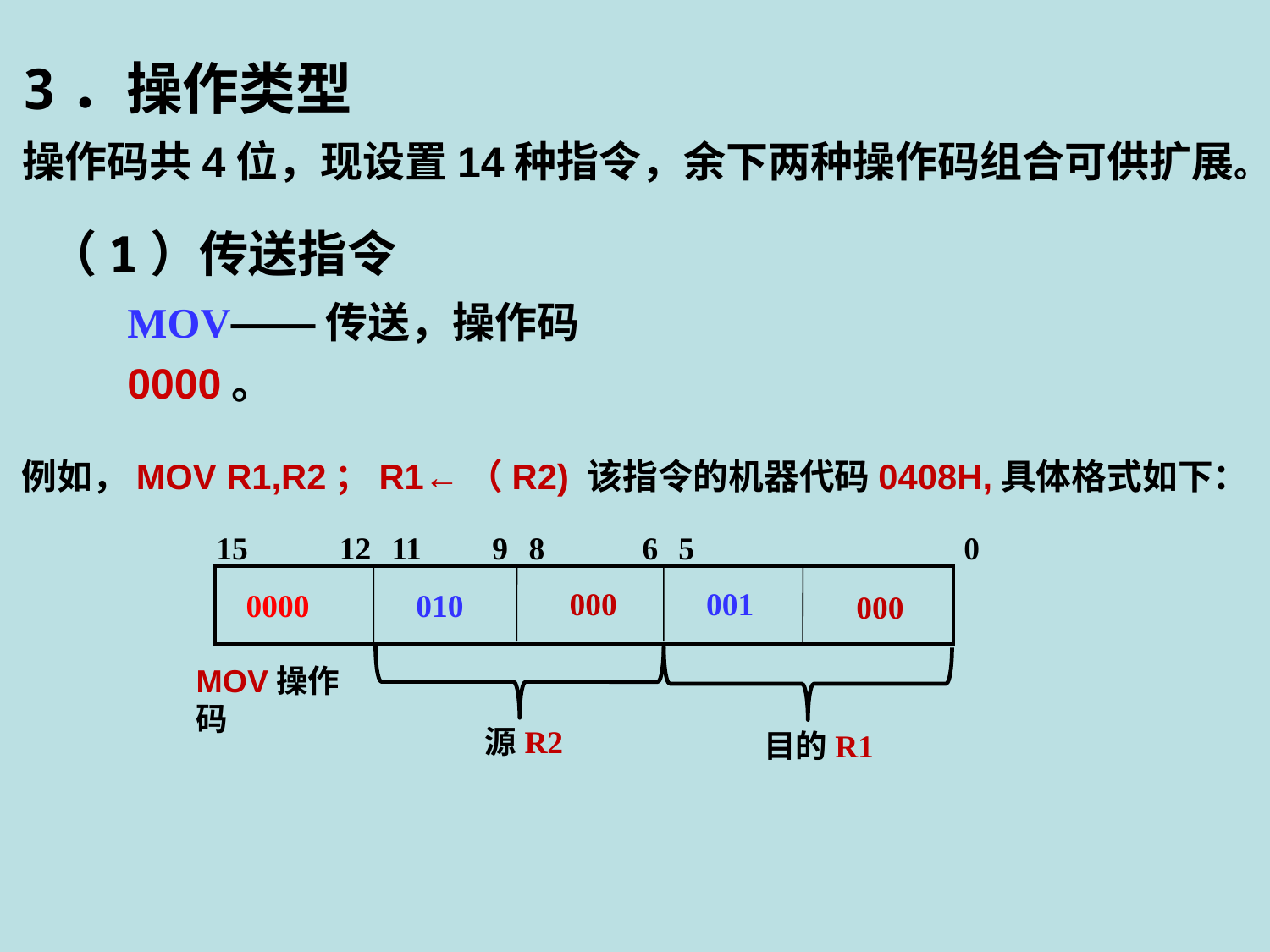

3．操作类型
操作码共4位，现设置14种指令，余下两种操作码组合可供扩展。
（1）传送指令
MOV——传送，操作码 0000。
例如，MOV R1,R2；R1←（R2) 该指令的机器代码0408H,具体格式如下：
15
  12
11
  9
8
  6
  5
  0

0000

001
000
010
000
MOV操作码
源R2
目的R1